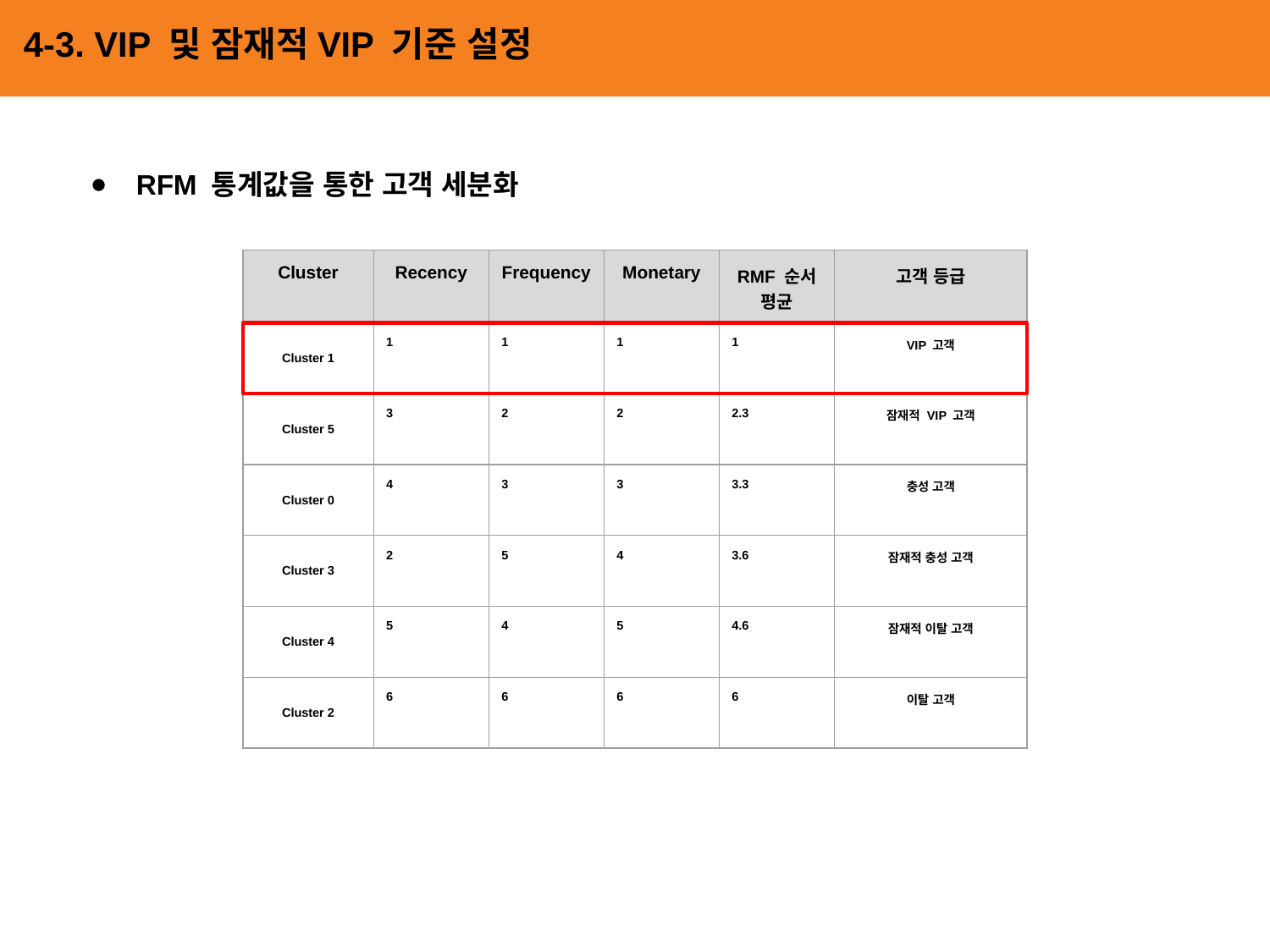

4-3. VIP 및 잠재적VIP 기준 설정

RFM 통계값을 통한 고객 세분화
| Cluster | Recency | Frequency | Monetary | RMF 순서 평균 | 고객 등급 |
| --- | --- | --- | --- | --- | --- |
| Cluster 1 | 1 | 1 | 1 | 1 | VIP 고객 |
| Cluster 5 | 3 | 2 | 2 | 2.3 | 잠재적 VIP 고객 |
| Cluster 0 | 4 | 3 | 3 | 3.3 | 충성 고객 |
| Cluster 3 | 2 | 5 | 4 | 3.6 | 잠재적 충성 고객 |
| Cluster 4 | 5 | 4 | 5 | 4.6 | 잠재적 이탈 고객 |
| Cluster 2 | 6 | 6 | 6 | 6 | 이탈 고객 |